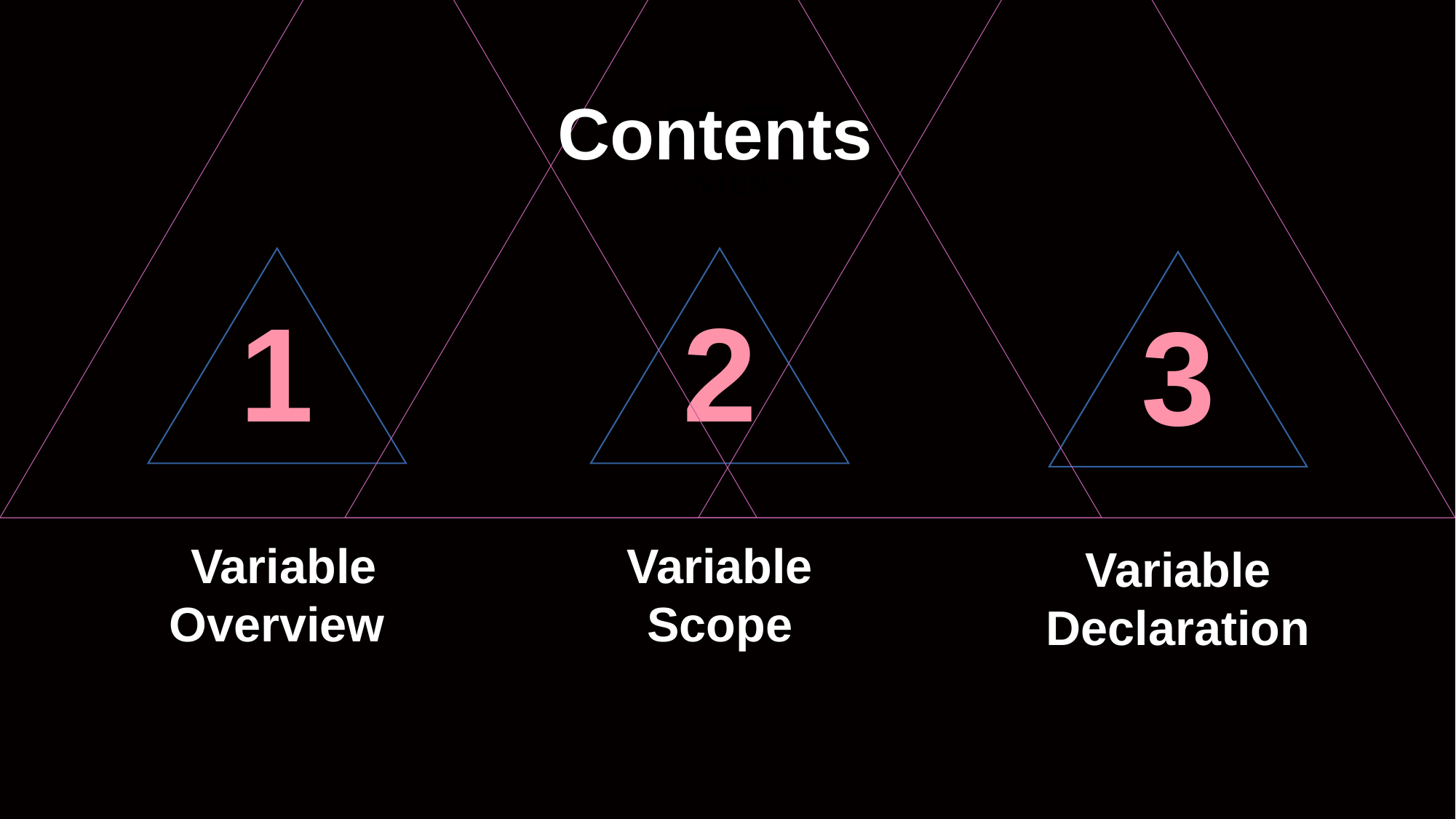

Contents
目 录
CONTENTS

1
 Variable
Overview

2
Variable
Scope

3
Variable
Declaration